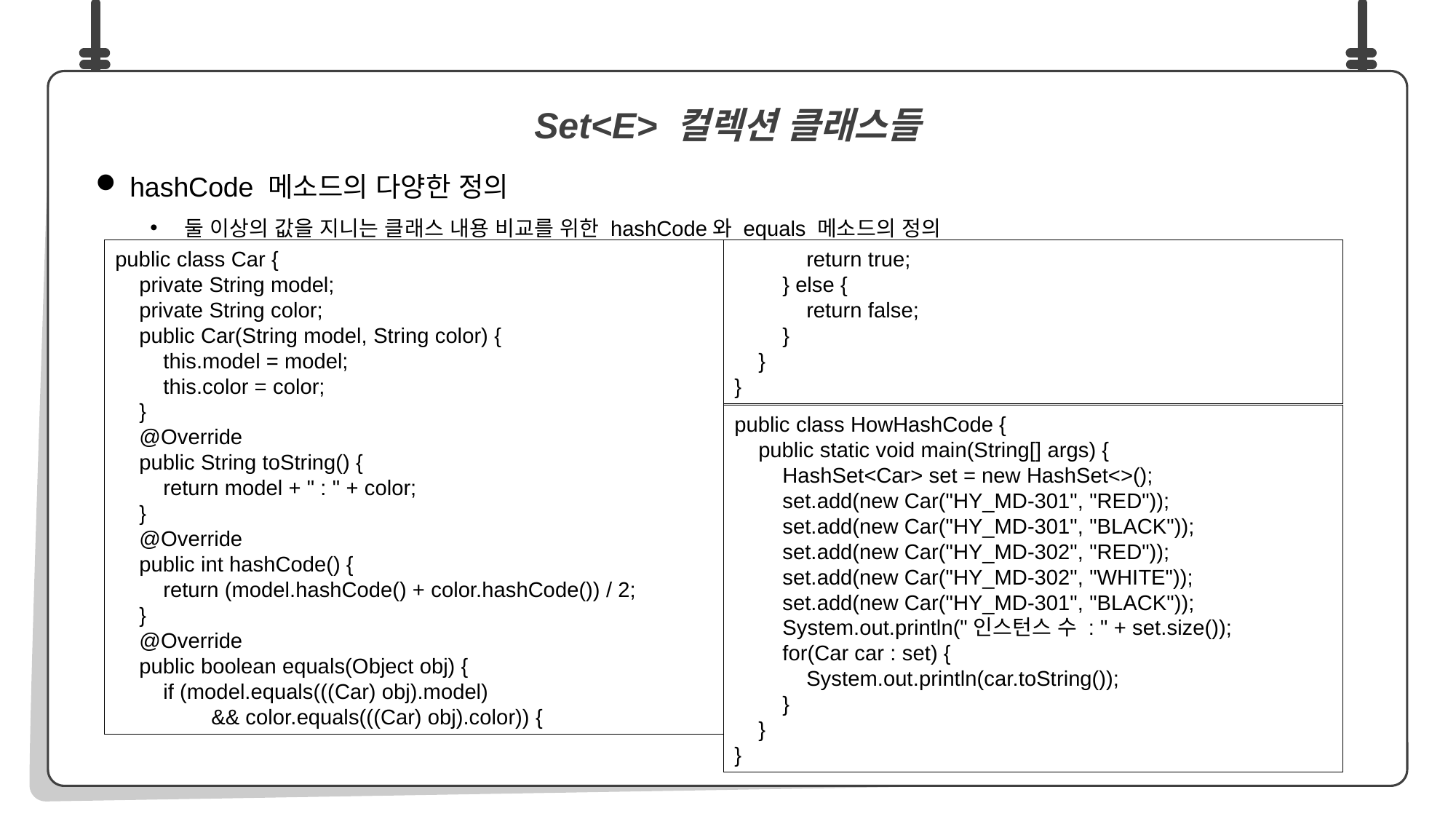

hashCode 메소드의 다양한 정의
둘 이상의 값을 지니는 클래스 내용 비교를 위한 hashCode와 equals 메소드의 정의
Set<E> 컬렉션 클래스들

            return true;
        } else {
            return false;
        }
    }
}
public class Car {
    private String model;
    private String color;
    public Car(String model, String color) {
        this.model = model;
        this.color = color;
    }
    @Override
    public String toString() {
        return model + " : " + color;
    }
    @Override
    public int hashCode() {
        return (model.hashCode() + color.hashCode()) / 2;
    }
    @Override
    public boolean equals(Object obj) {
        if (model.equals(((Car) obj).model)
                && color.equals(((Car) obj).color)) {
public class HowHashCode {
    public static void main(String[] args) {
        HashSet<Car> set = new HashSet<>();
        set.add(new Car("HY_MD-301", "RED"));
        set.add(new Car("HY_MD-301", "BLACK"));
        set.add(new Car("HY_MD-302", "RED"));
        set.add(new Car("HY_MD-302", "WHITE"));
        set.add(new Car("HY_MD-301", "BLACK"));
        System.out.println("인스턴스 수 : " + set.size());
        for(Car car : set) {
            System.out.println(car.toString());
        }
    }
}